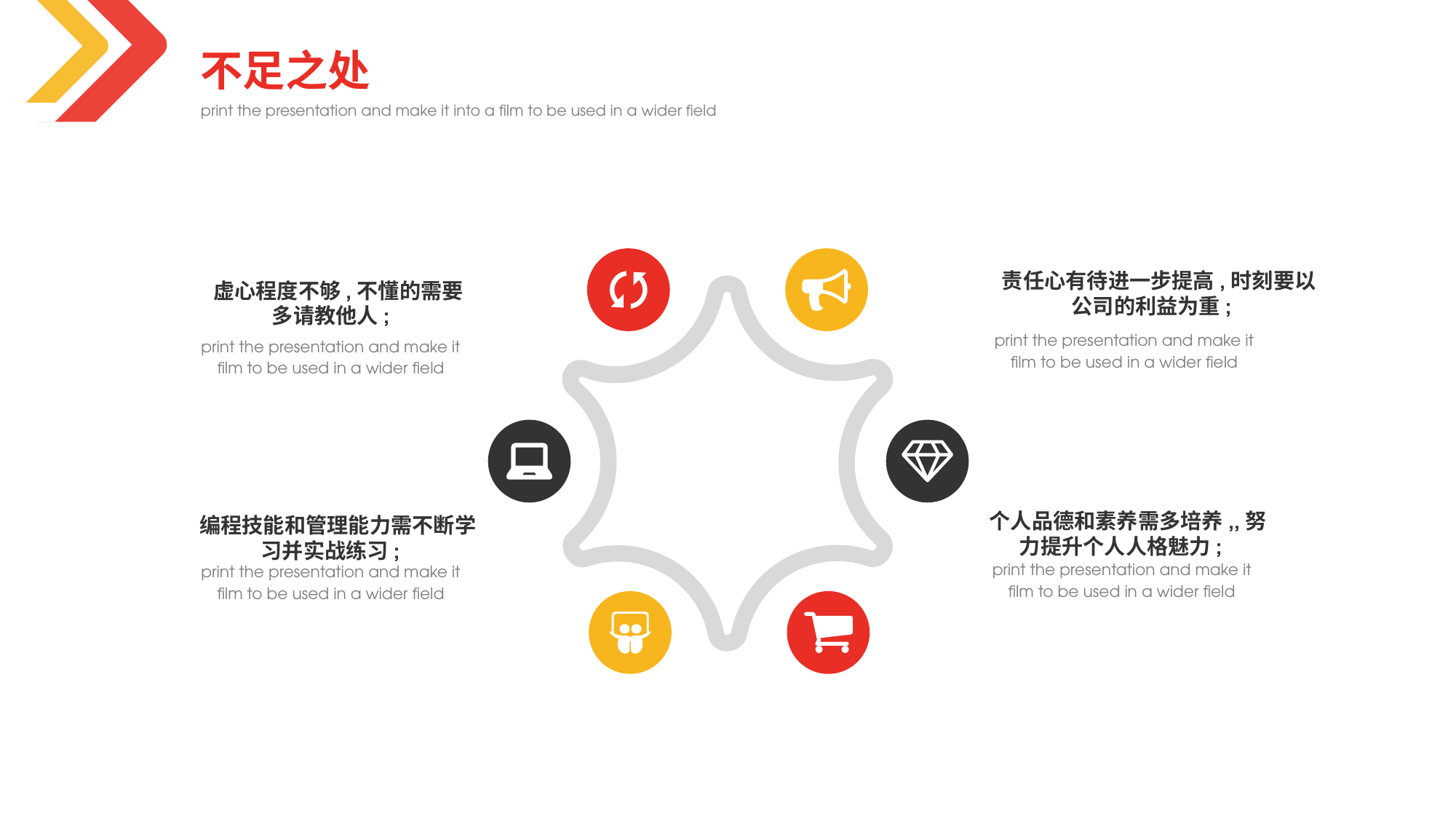

不足之处
print the presentation and make it into a film to be used in a wider field

  责任心有待进一步提高,时刻要以公司的利益为重;
print the presentation and make it film to be used in a wider field
  虚心程度不够,不懂的需要多请教他人;
print the presentation and make it film to be used in a wider field
  个人品德和素养需多培养,,努力提升个人人格魅力;
print the presentation and make it film to be used in a wider field
  编程技能和管理能力需不断学习并实战练习;
print the presentation and make it film to be used in a wider field